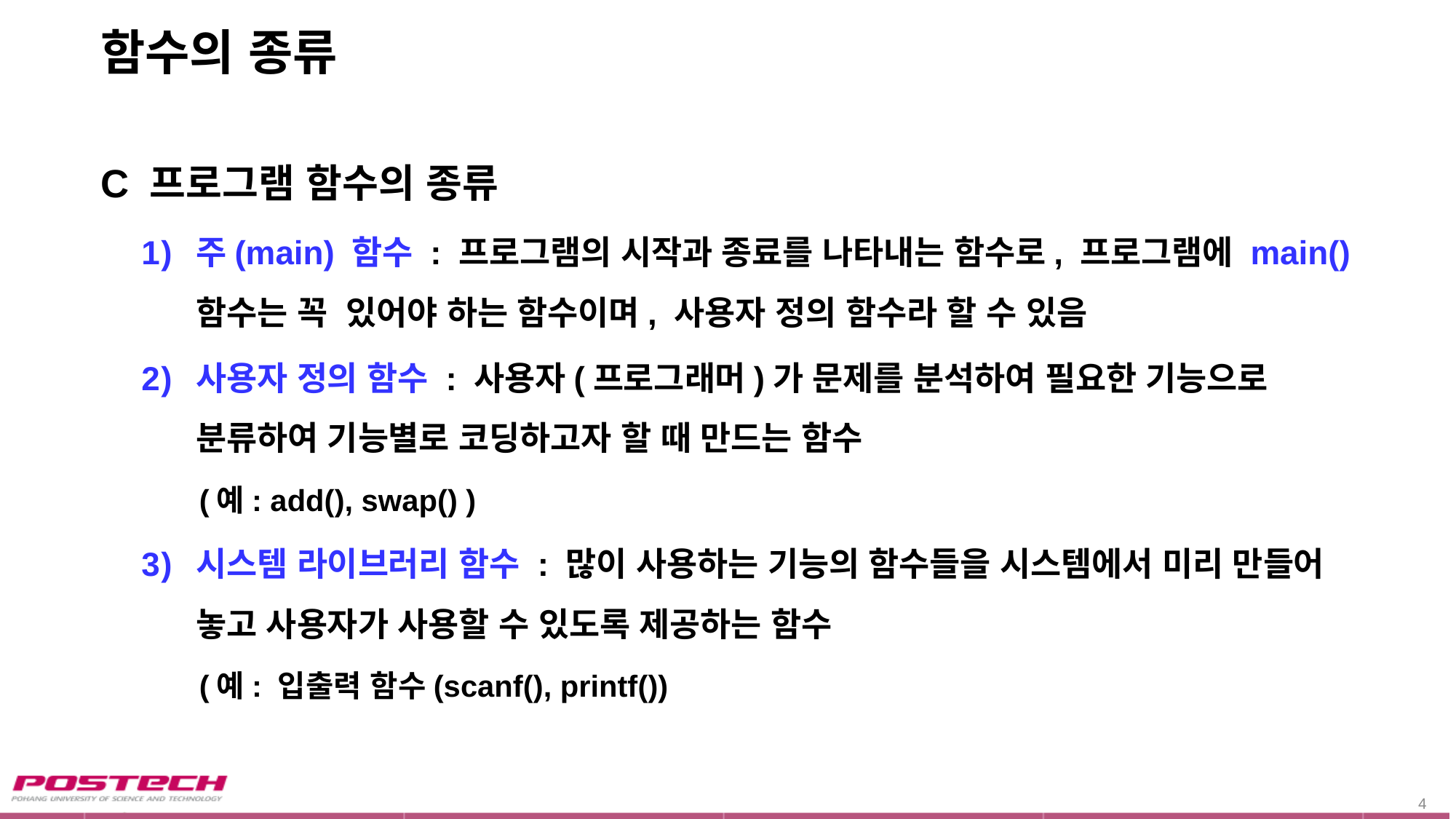

# 함수의 종류
C 프로그램 함수의 종류
주(main) 함수 : 프로그램의 시작과 종료를 나타내는 함수로, 프로그램에 main() 함수는 꼭  있어야 하는 함수이며, 사용자 정의 함수라 할 수 있음
사용자 정의 함수 : 사용자(프로그래머)가 문제를 분석하여 필요한 기능으로 분류하여 기능별로 코딩하고자 할 때 만드는 함수
  (예: add(), swap() )
시스템 라이브러리 함수 : 많이 사용하는 기능의 함수들을 시스템에서 미리 만들어 놓고 사용자가 사용할 수 있도록 제공하는 함수
  (예: 입출력 함수(scanf(), printf())
4